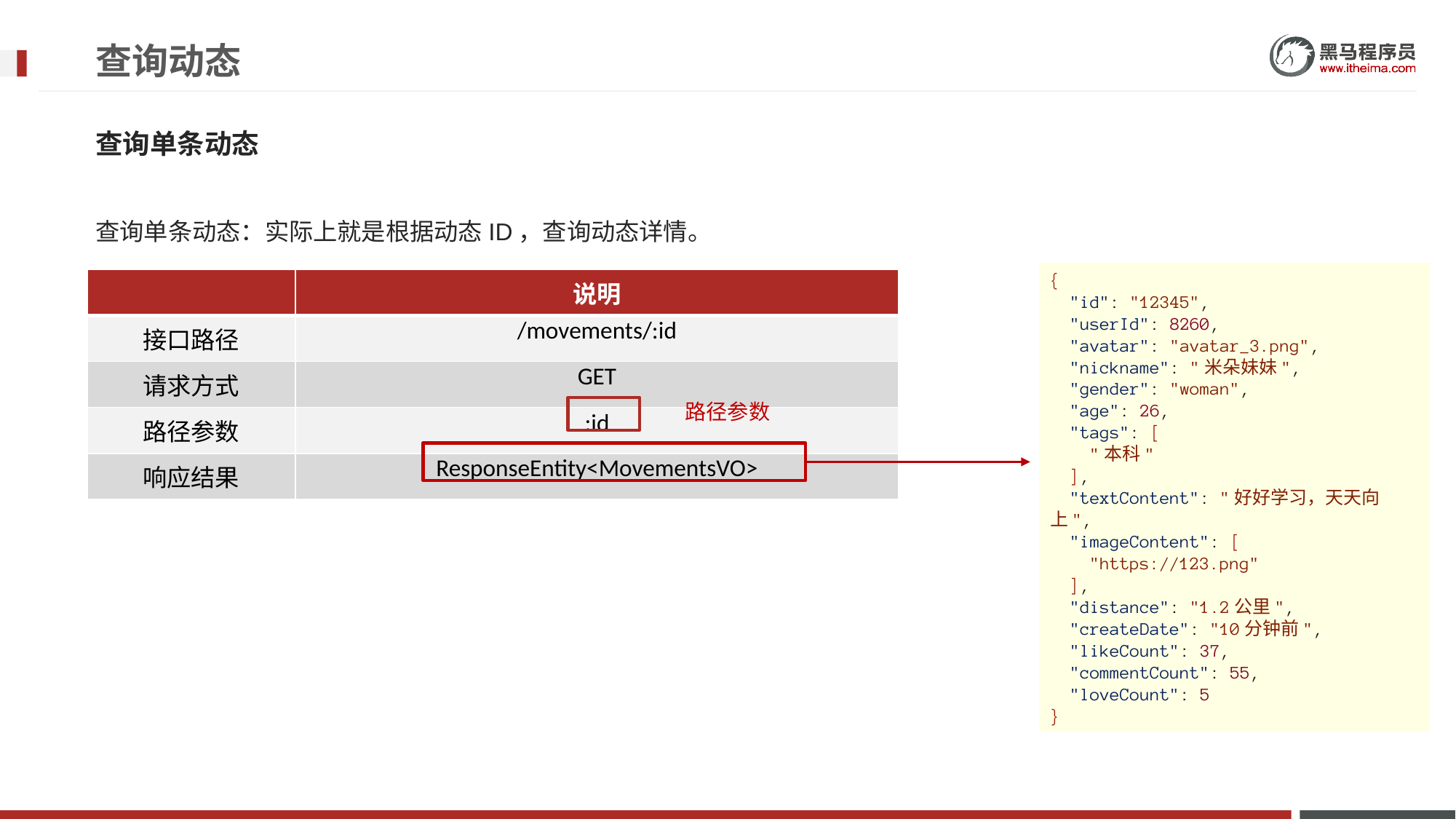

# 查询动态
查询单条动态
查询单条动态：实际上就是根据动态ID，查询动态详情。
|  | 说明 |
| --- | --- |
| 接口路径 | /movements/:id |
| 请求方式 | GET |
| 路径参数 | :id |
| 响应结果 | ResponseEntity<MovementsVO> |
{
  "id": "12345",
  "userId": 8260,
  "avatar": "avatar_3.png",
  "nickname": "米朵妹妹",
  "gender": "woman",
  "age": 26,
  "tags": [
    "本科"
  ],
  "textContent": "好好学习，天天向上",
  "imageContent": [
    "https://123.png"
  ],
  "distance": "1.2公里",
  "createDate": "10分钟前",
  "likeCount": 37,
  "commentCount": 55,
  "loveCount": 5
}
路径参数